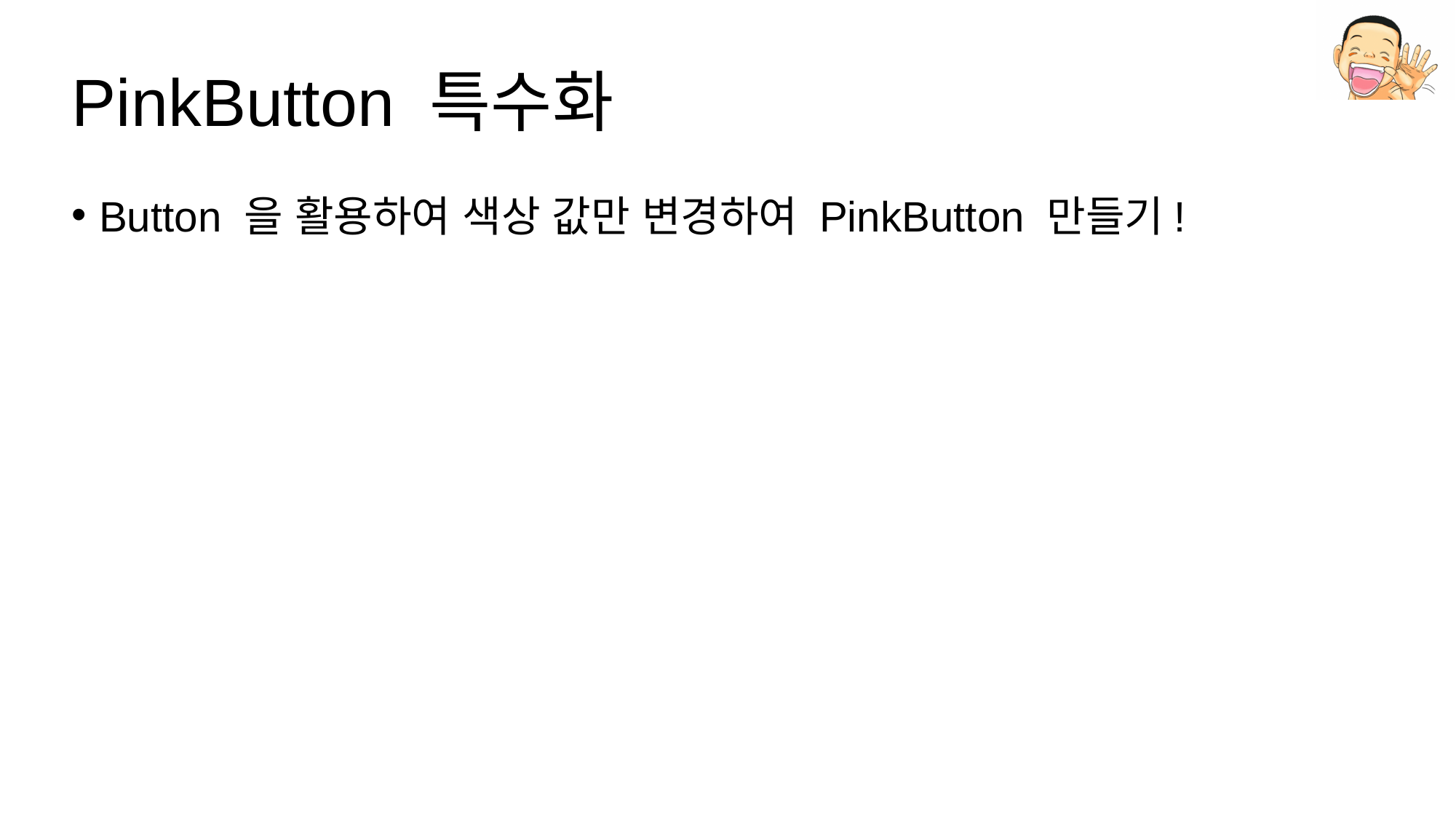

# PinkButton 특수화
Button 을 활용하여 색상 값만 변경하여 PinkButton 만들기!